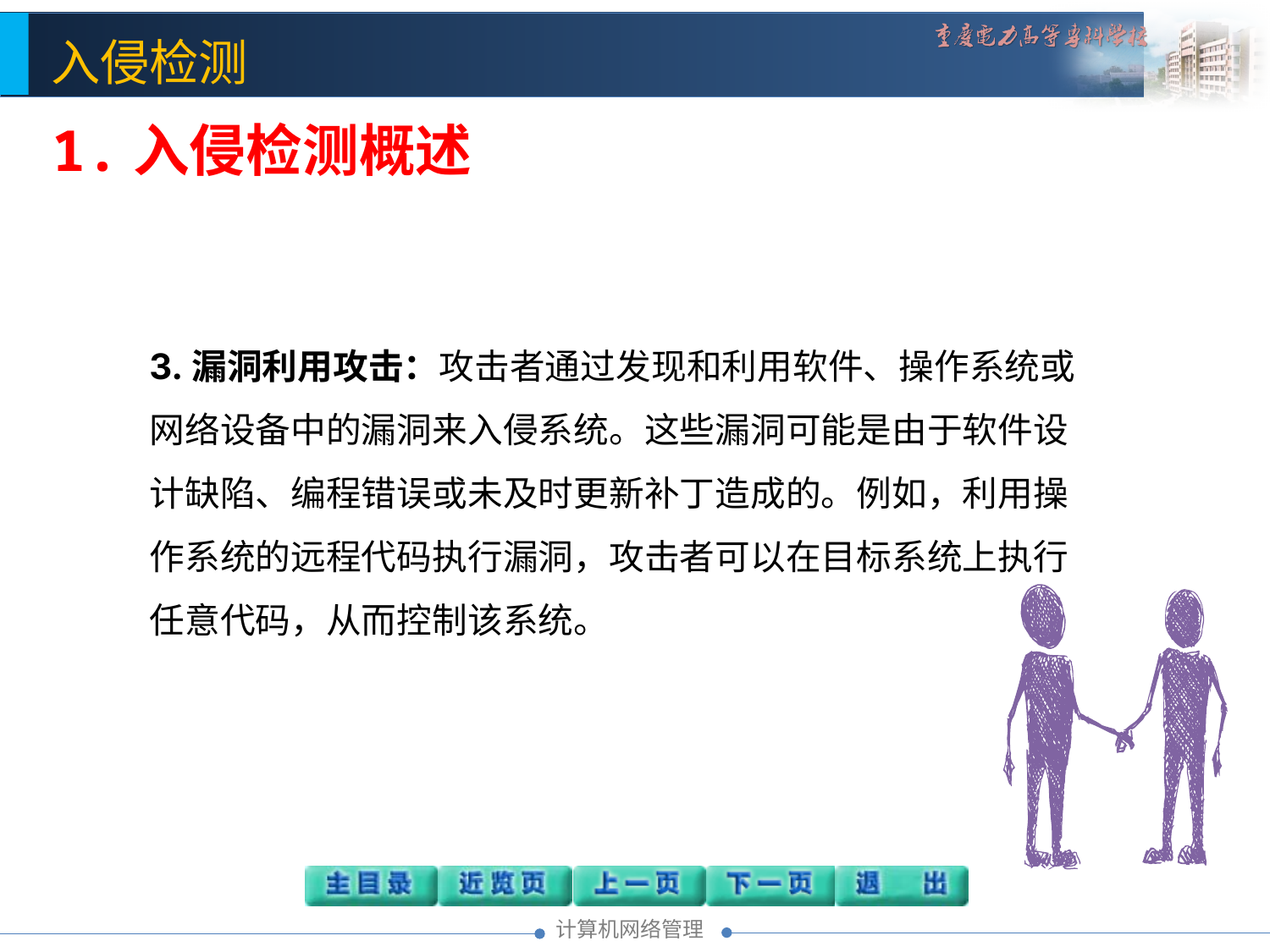

1.入侵检测概述
3.漏洞利用攻击：攻击者通过发现和利用软件、操作系统或网络设备中的漏洞来入侵系统。这些漏洞可能是由于软件设计缺陷、编程错误或未及时更新补丁造成的。例如，利用操作系统的远程代码执行漏洞，攻击者可以在目标系统上执行任意代码，从而控制该系统。